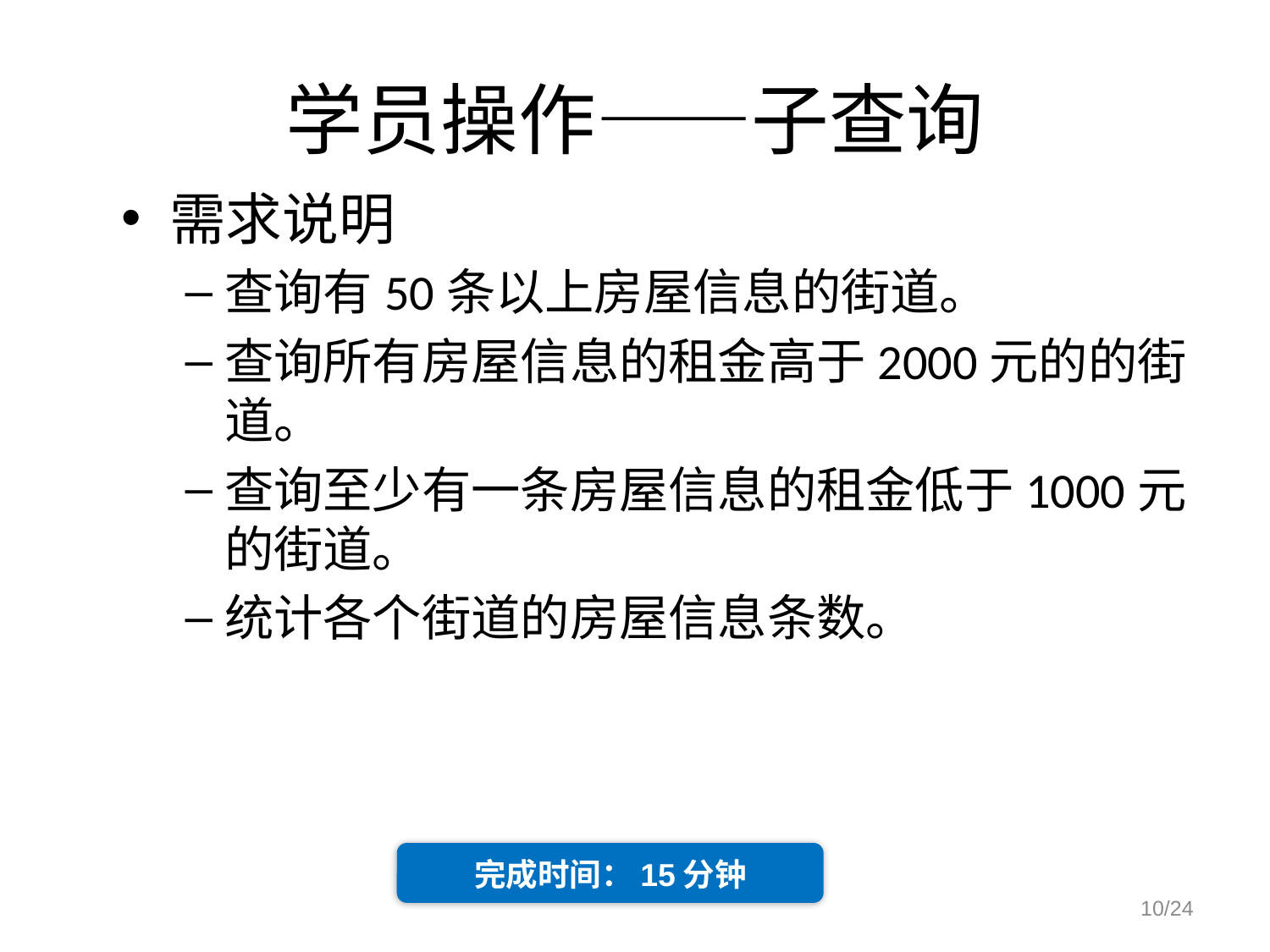

# 学员操作——子查询
需求说明
查询有50条以上房屋信息的街道。
查询所有房屋信息的租金高于2000元的的街道。
查询至少有一条房屋信息的租金低于1000元的街道。
统计各个街道的房屋信息条数。

完成时间：15分钟
10/24